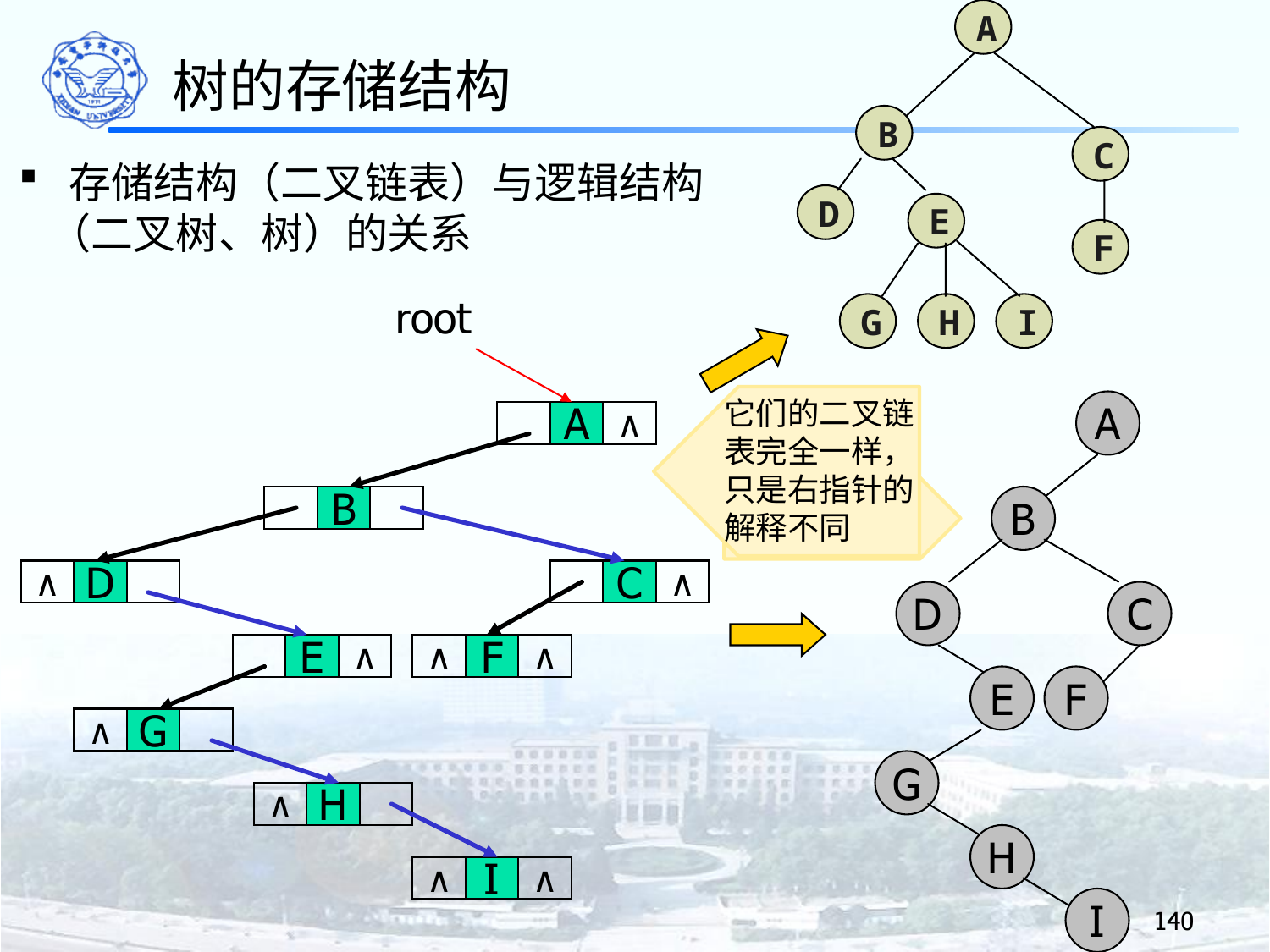

树的存储结构

A

B

C

D

E

F

G

H

I
 存储结构（二叉链表）与逻辑结构（二叉树、树）的关系
root

它们的二叉链表完全一样，只是右指针的解释不同
A

B

D
C

E
F

G

H

I

A
∧

依据右指针的不同解释

B

∧
D

C
∧

E
∧
∧
F
∧

∧
G

∧
H

∧
I
∧
140